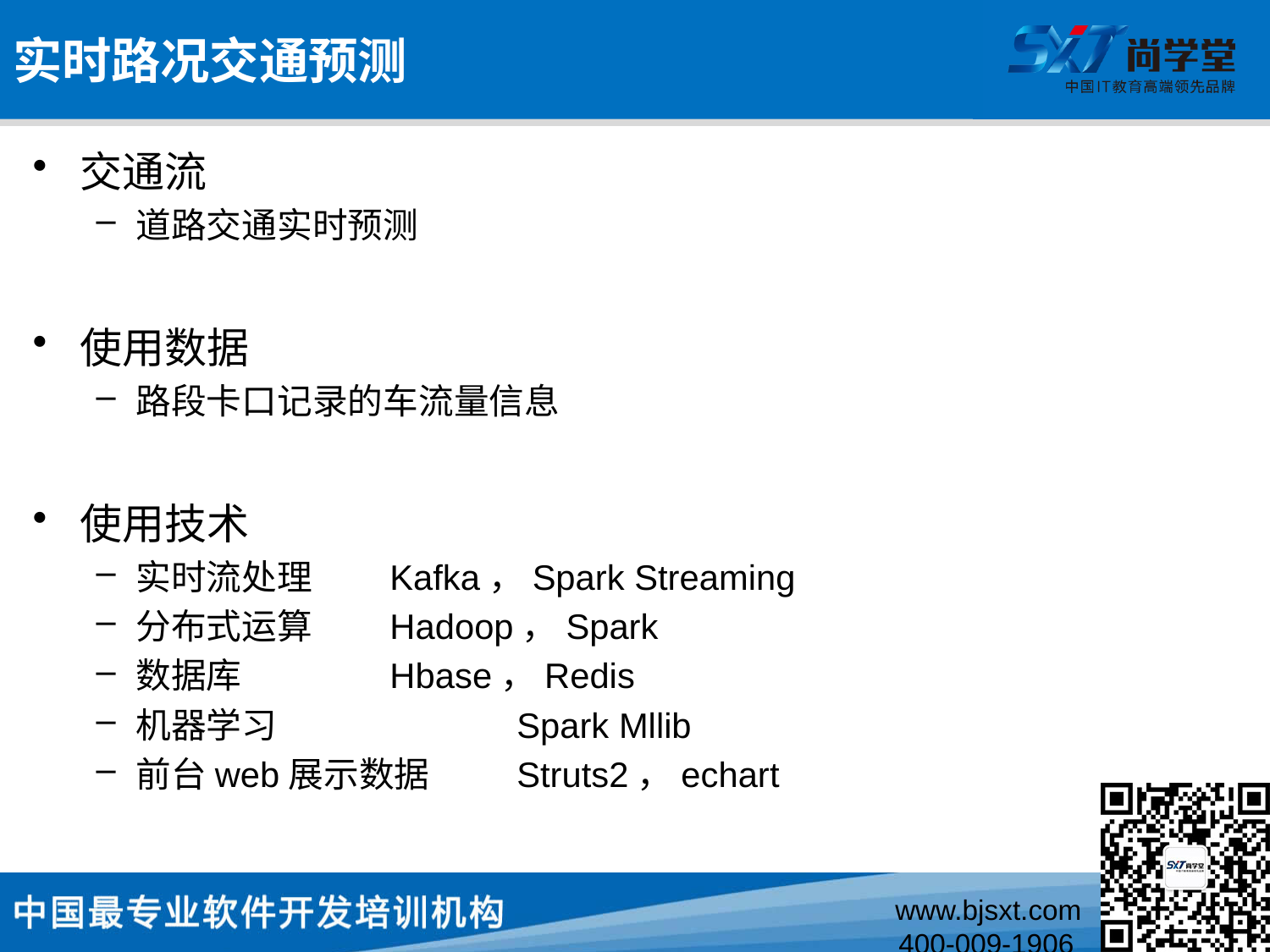

# 实时路况交通预测
交通流
道路交通实时预测

使用数据
路段卡口记录的车流量信息

使用技术
实时流处理	Kafka，Spark Streaming
分布式运算	Hadoop，Spark
数据库		Hbase，Redis
机器学习		Spark Mllib
前台web展示数据	Struts2，echart